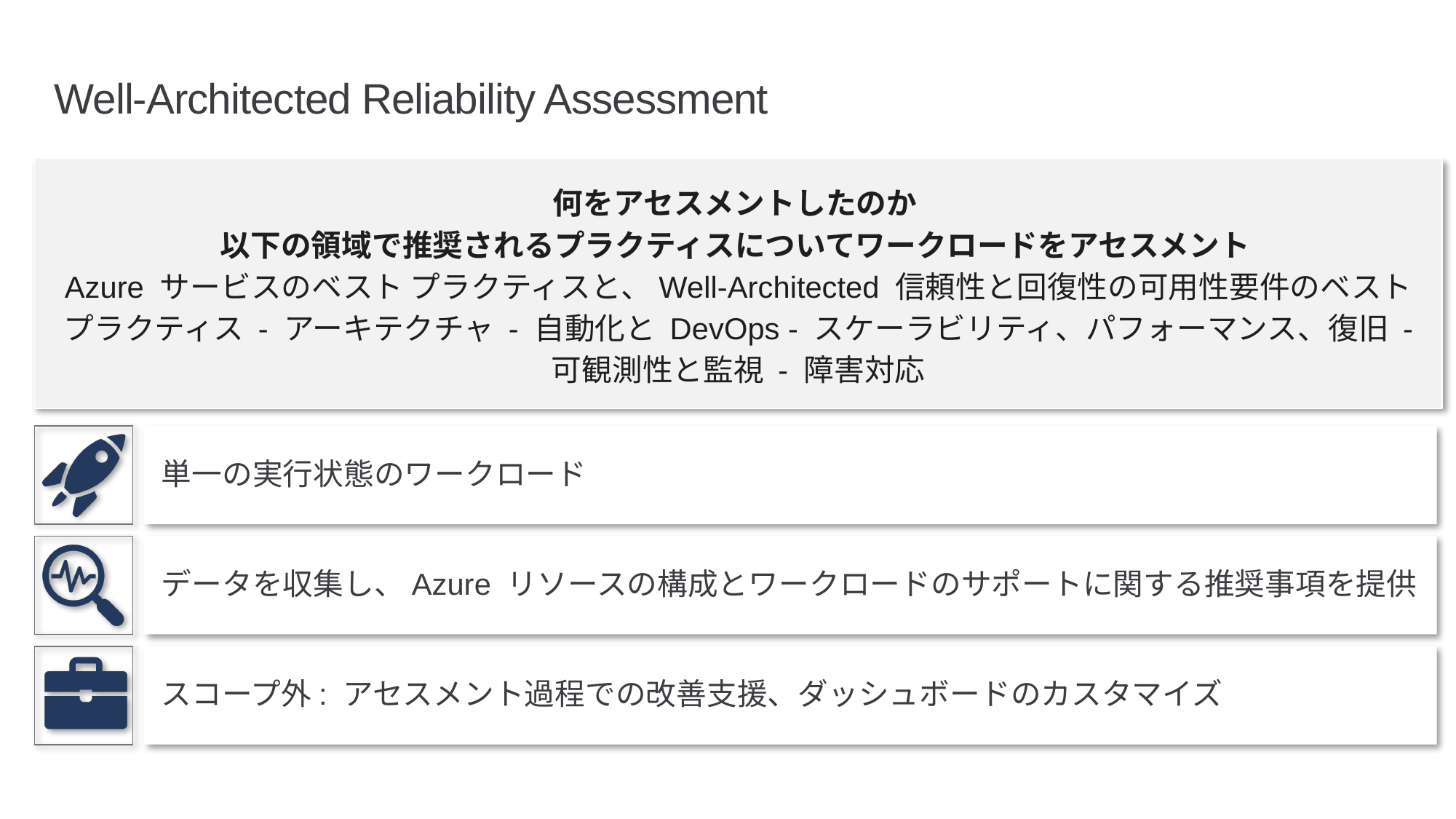

# Well-Architected Reliability Assessment
何をアセスメントしたのか
以下の領域で推奨されるプラクティスについてワークロードをアセスメント
Azure サービスのベスト プラクティスと、Well-Architected 信頼性と回復性の可用性要件のベスト プラクティス - アーキテクチャ - 自動化と DevOps - スケーラビリティ、パフォーマンス、復旧 - 可観測性と監視 - 障害対応
単一の実行状態のワークロード
データを収集し、Azure リソースの構成とワークロードのサポートに関する推奨事項を提供
スコープ外: アセスメント過程での改善支援、ダッシュボードのカスタマイズ